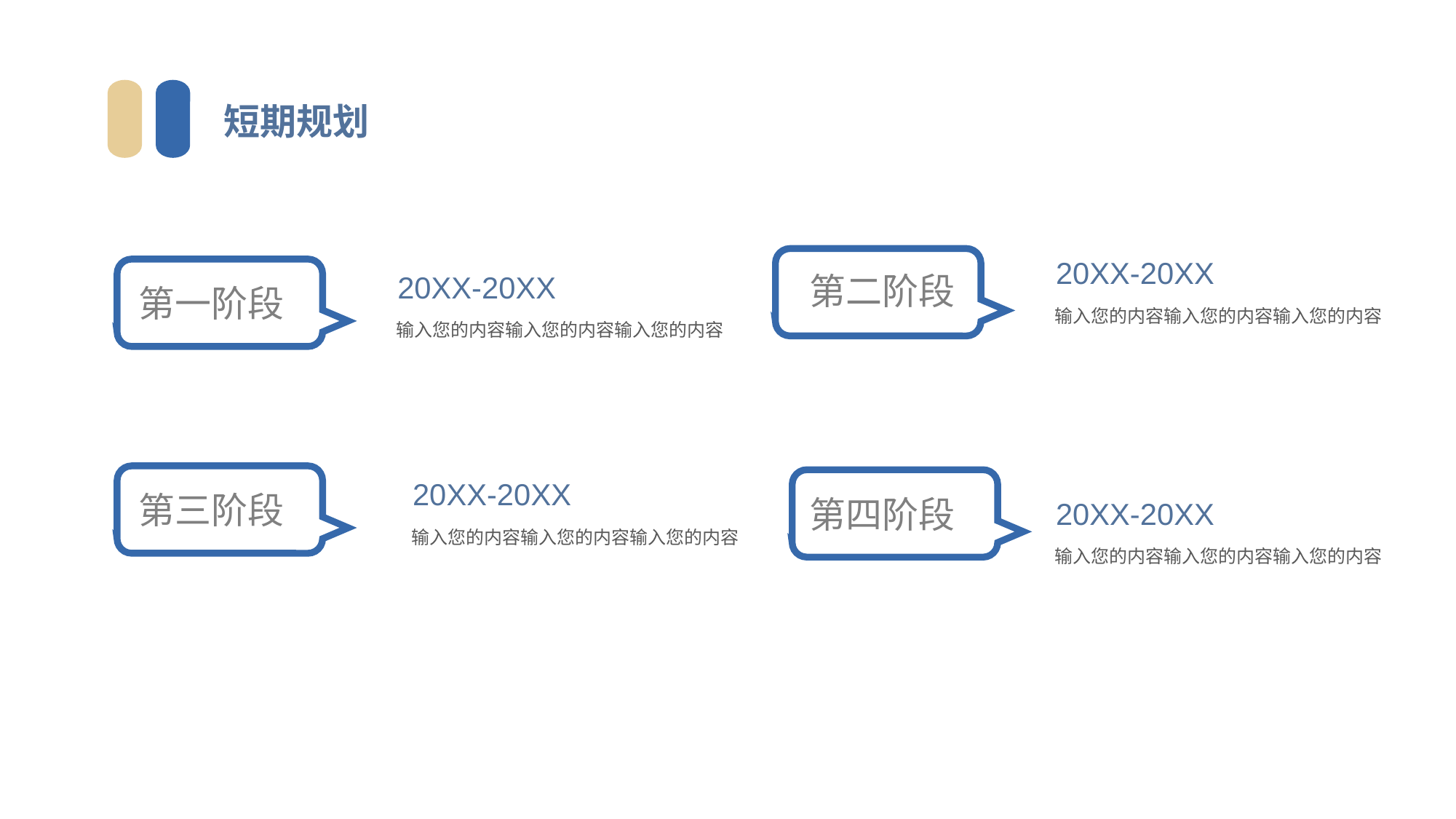

短期规划

20XX-20XX
输入您的内容输入您的内容输入您的内容
20XX-20XX
输入您的内容输入您的内容输入您的内容
第二阶段
第一阶段

20XX-20XX
输入您的内容输入您的内容输入您的内容
第三阶段
第四阶段
20XX-20XX
输入您的内容输入您的内容输入您的内容